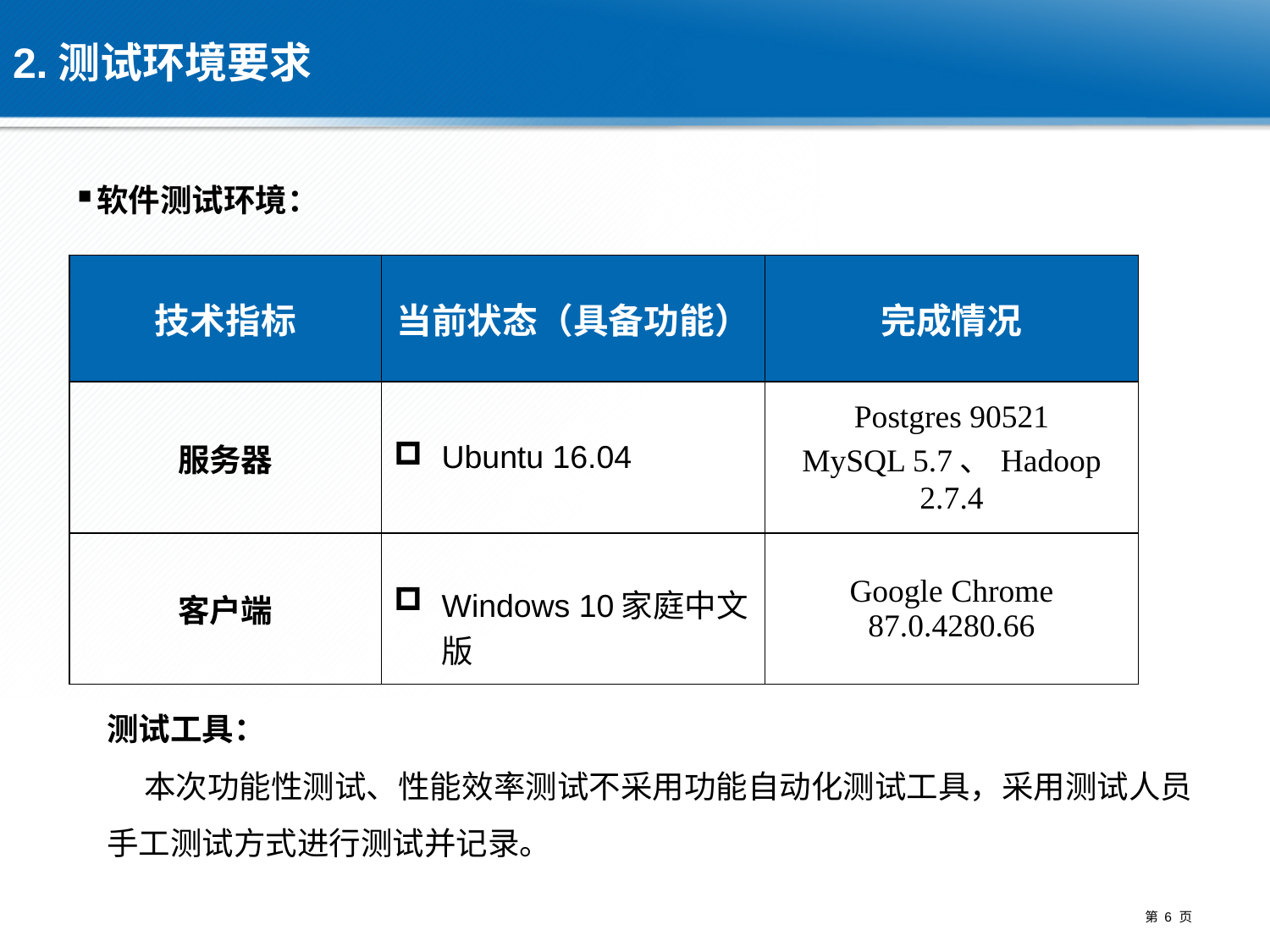

# 2.测试环境要求
软件测试环境：
| 技术指标 | 当前状态（具备功能） | 完成情况 |
| --- | --- | --- |
| 服务器 | Ubuntu 16.04 | Postgres 90521 MySQL 5.7、Hadoop 2.7.4 |
| 客户端 | Windows 10家庭中文版 | Google Chrome 87.0.4280.66 |
测试工具：
本次功能性测试、性能效率测试不采用功能自动化测试工具，采用测试人员手工测试方式进行测试并记录。

第 6 页
第 6 页